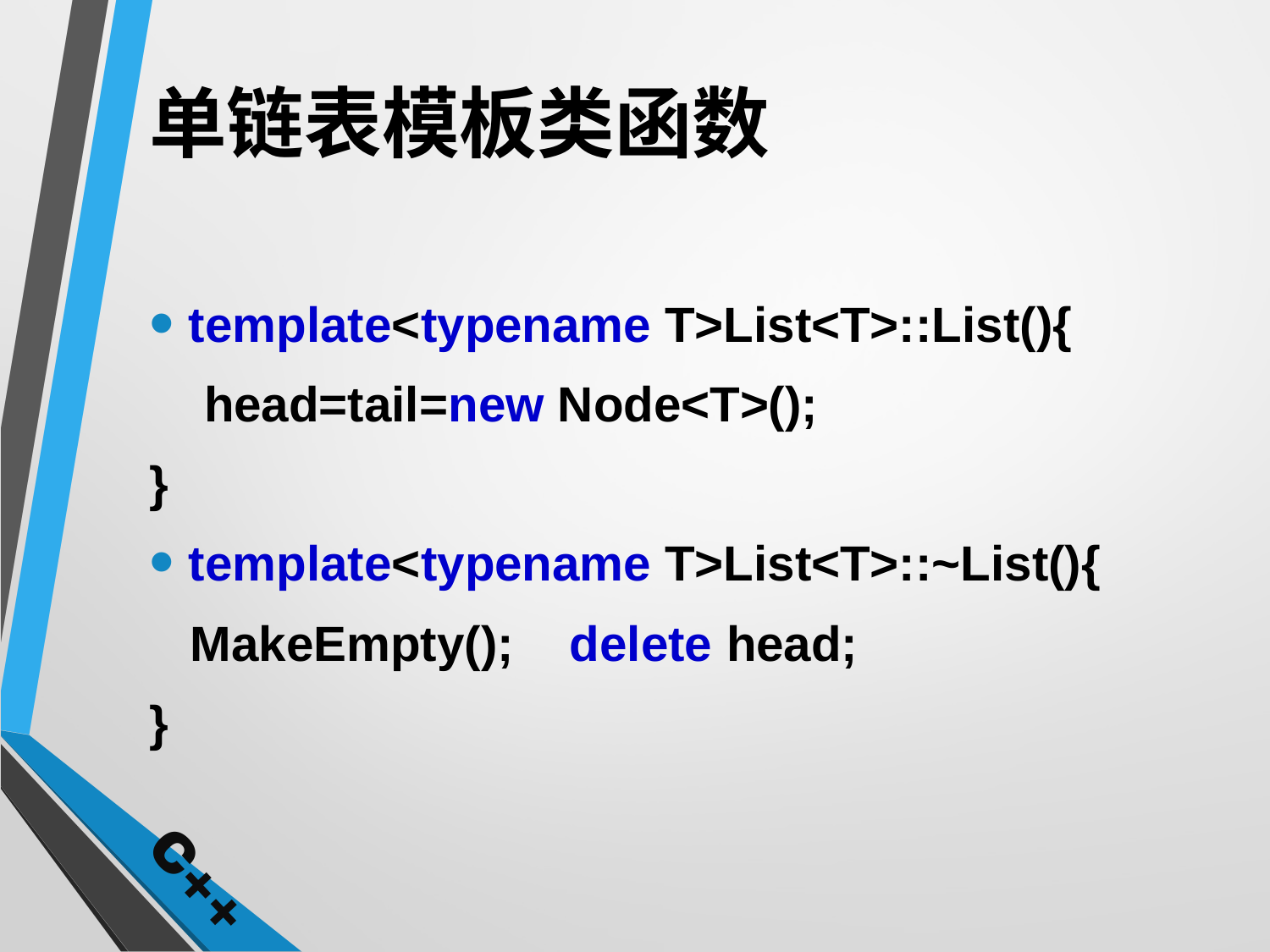

# 单链表模板类函数
template<typename T>List<T>::List(){
    head=tail=new Node<T>();
}
template<typename T>List<T>::~List(){
   MakeEmpty();	delete head;
}